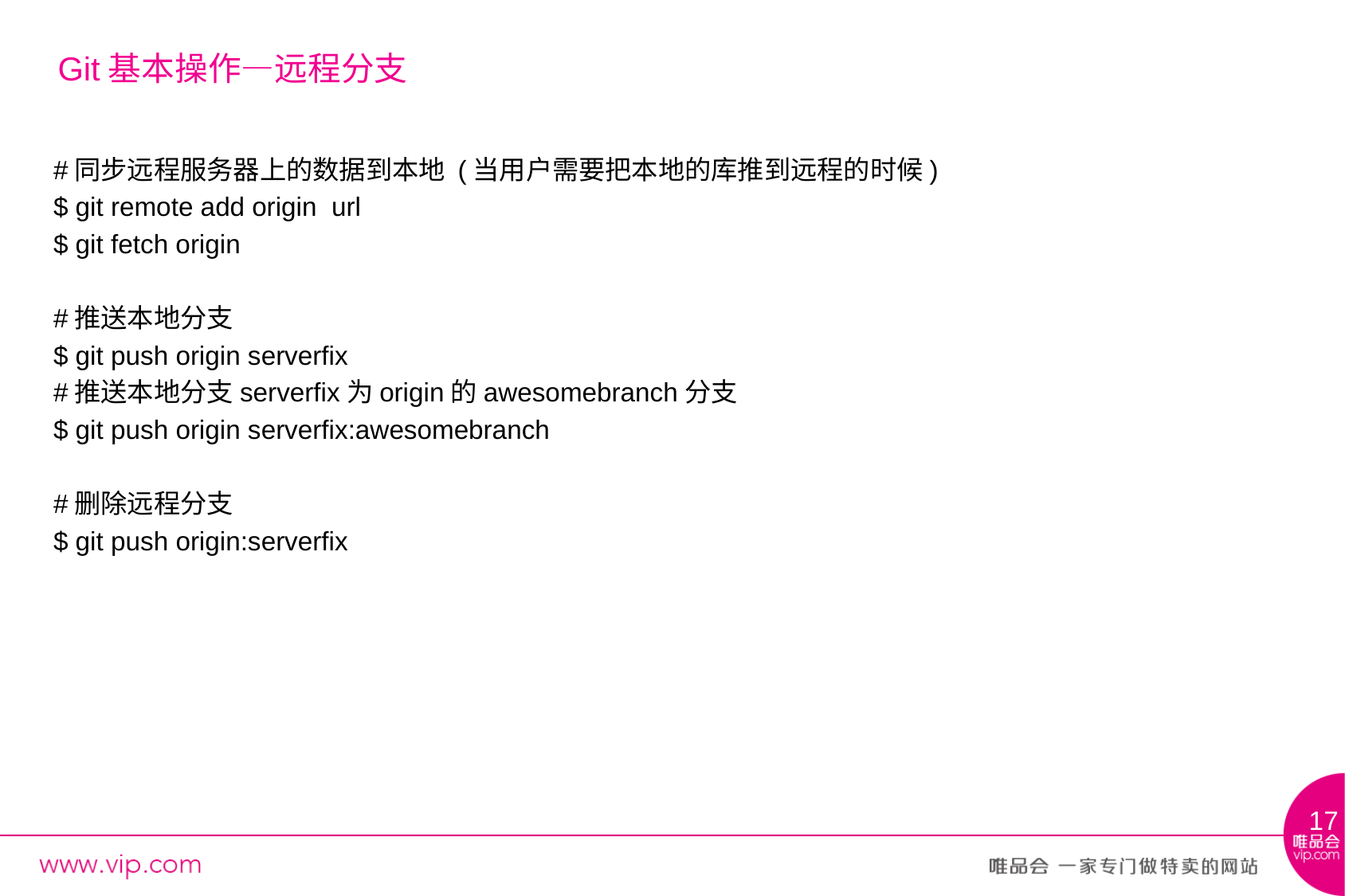

# Git基本操作—远程分支
#同步远程服务器上的数据到本地 (当用户需要把本地的库推到远程的时候)
$ git remote add origin  url
$ git fetch origin

#推送本地分支
$ git push origin serverfix
#推送本地分支serverfix为origin的awesomebranch分支
$ git push origin serverfix:awesomebranch

#删除远程分支
$ git push origin:serverfix